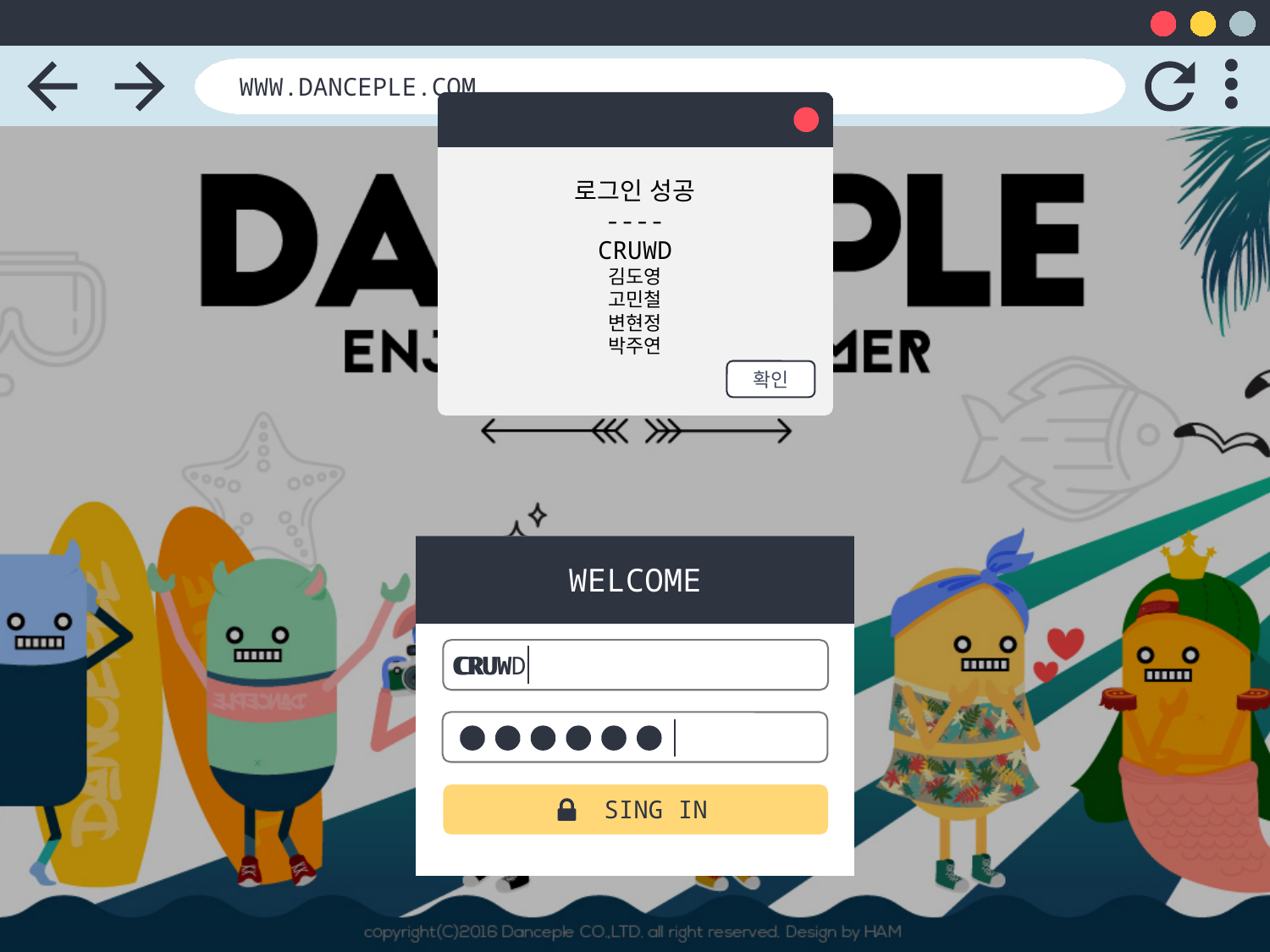

WWW.DANCEPLE.COM

확인
로그인 성공
----
CRUWD
김도영
고민철
변현정
박주연

WELCOME

C
CR
CRU
CRUW
CRUWD

SING IN